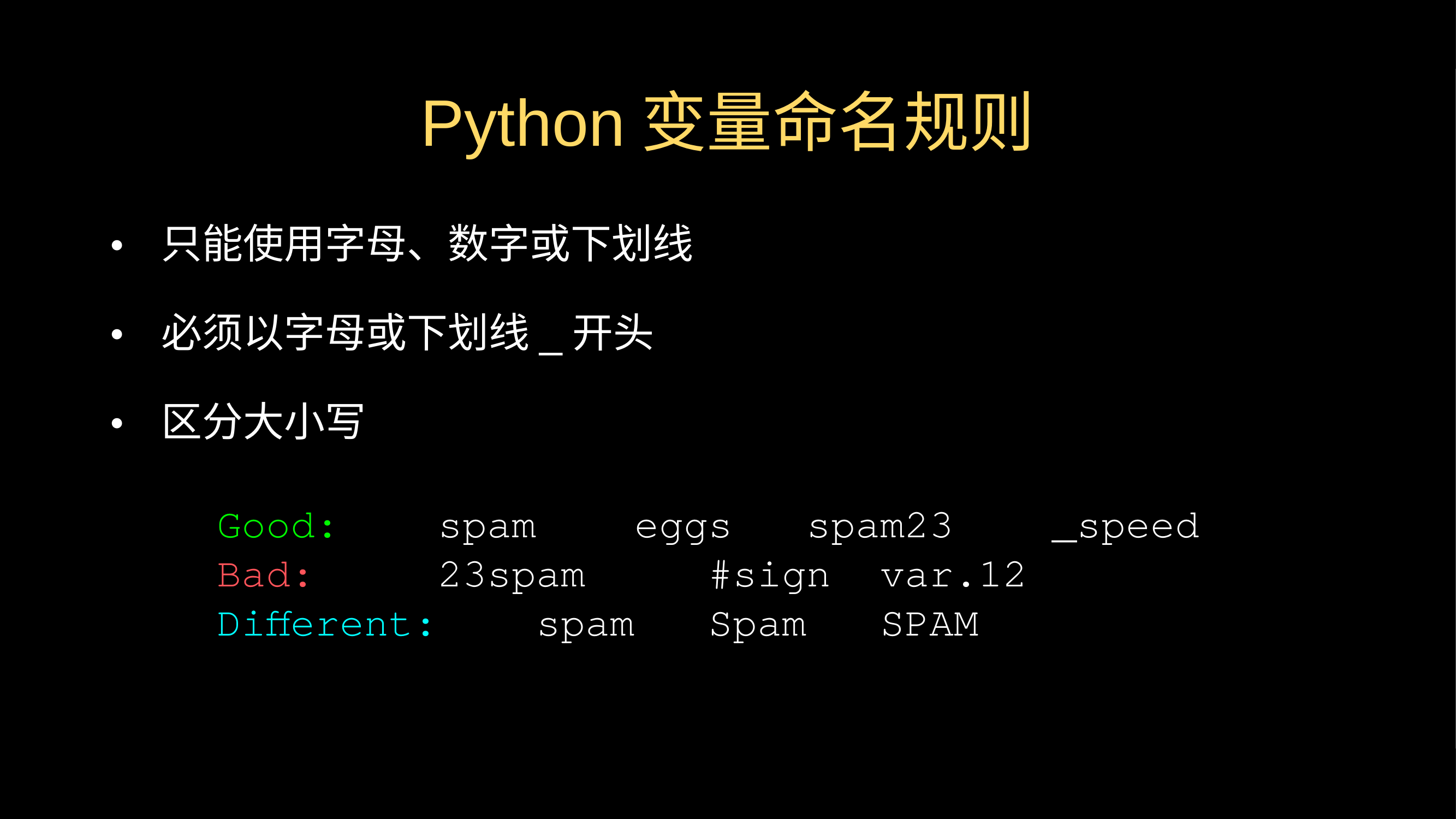

# Python变量命名规则
只能使用字母、数字或下划线
必须以字母或下划线_开头
区分大小写
Good:    spam    eggs   spam23    _speed
Bad:     23spam     #sign  var.12
Different:    spam   Spam   SPAM